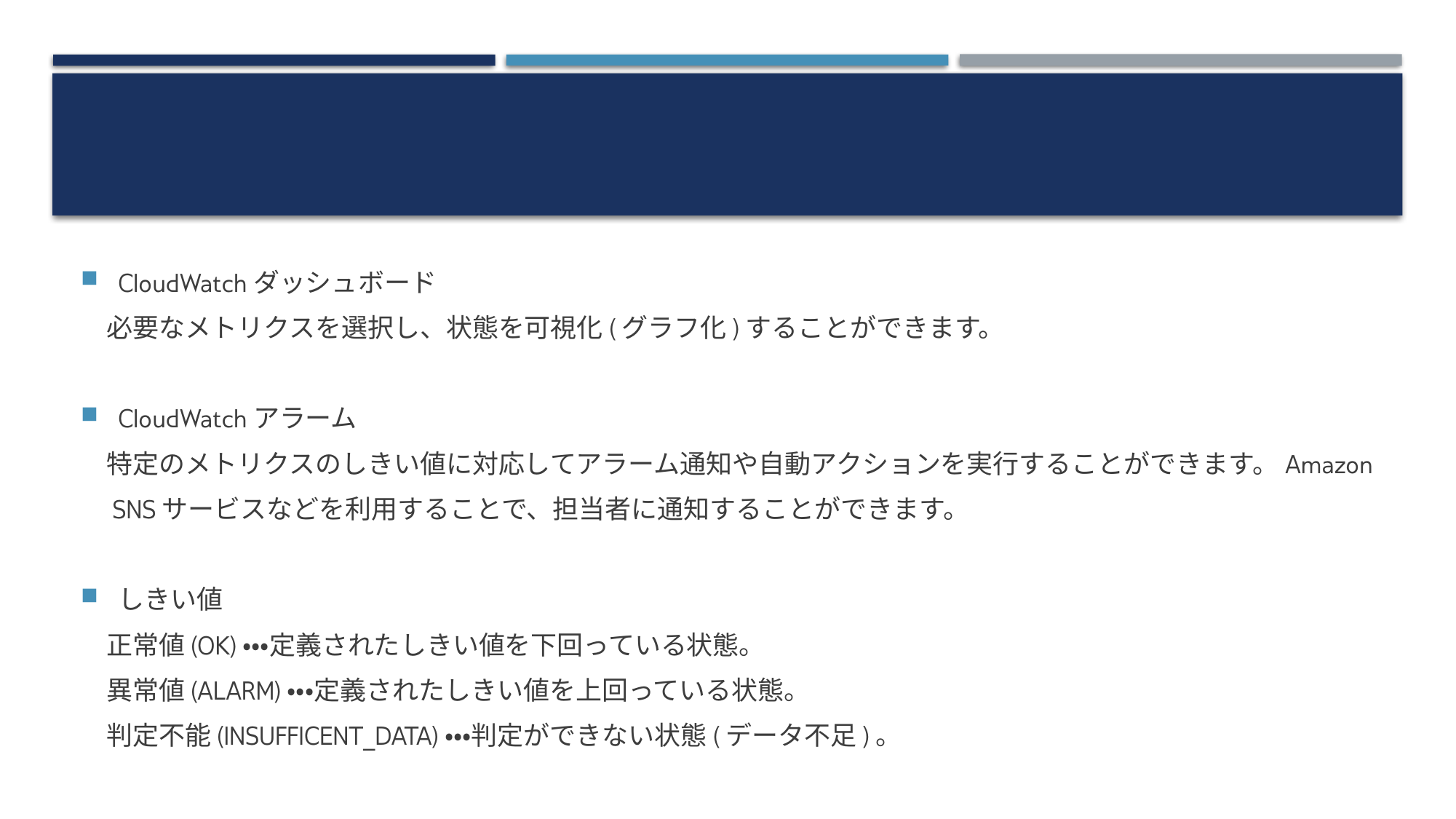

#
CloudWatchダッシュボード
　必要なメトリクスを選択し、状態を可視化(グラフ化)することができます。

CloudWatchアラーム
　特定のメトリクスのしきい値に対応してアラーム通知や自動アクションを実行することができます。Amazon
　SNSサービスなどを利用することで、担当者に通知することができます。

しきい値
　正常値(OK)・・・定義されたしきい値を下回っている状態。
　異常値(ALARM)・・・定義されたしきい値を上回っている状態。
　判定不能(INSUFFICENT_DATA)・・・判定ができない状態(データ不足)。